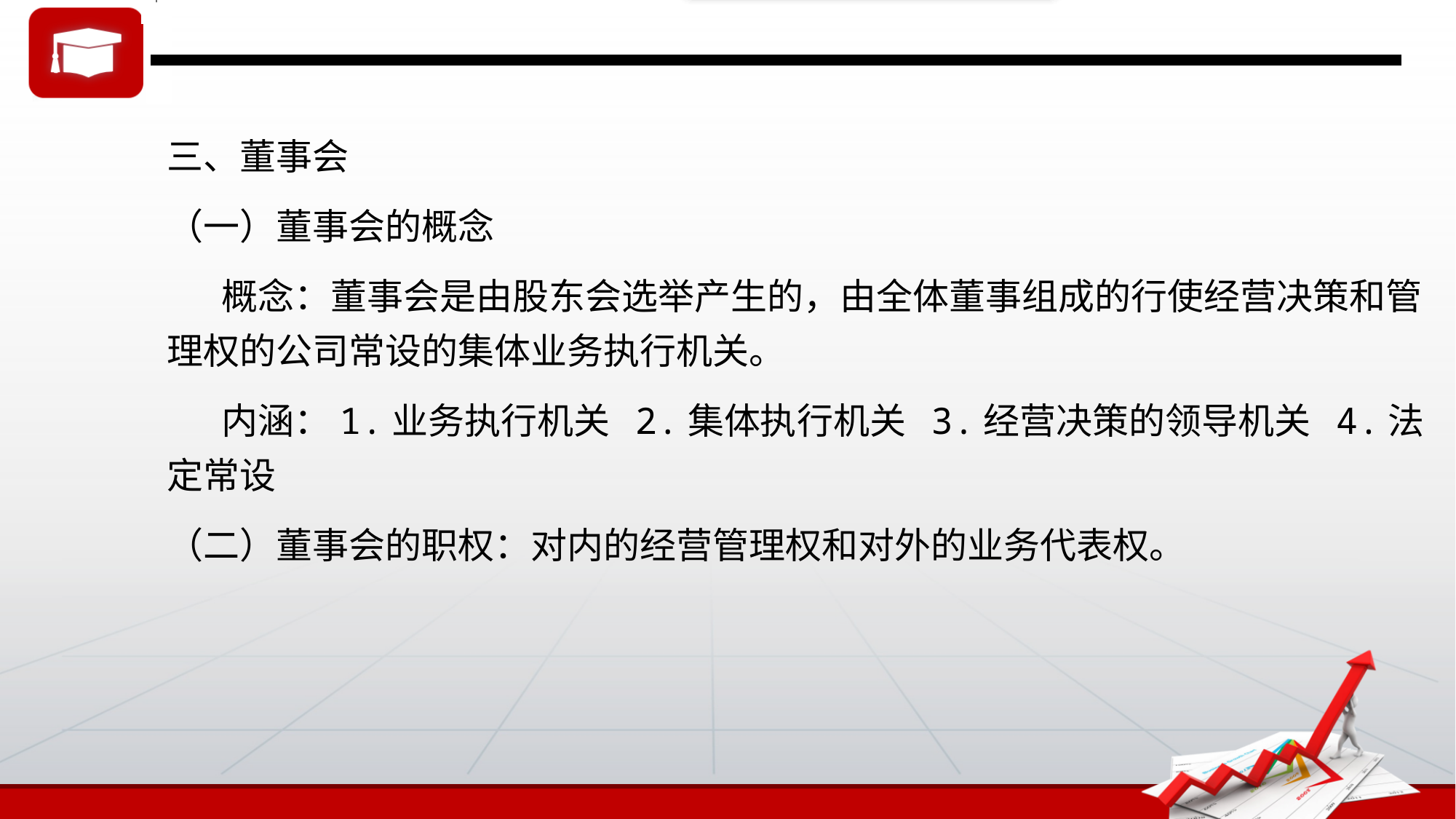

三、董事会
（一）董事会的概念
概念：董事会是由股东会选举产生的，由全体董事组成的行使经营决策和管理权的公司常设的集体业务执行机关。
内涵：1.业务执行机关  2.集体执行机关  3.经营决策的领导机关  4.法定常设
（二）董事会的职权：对内的经营管理权和对外的业务代表权。